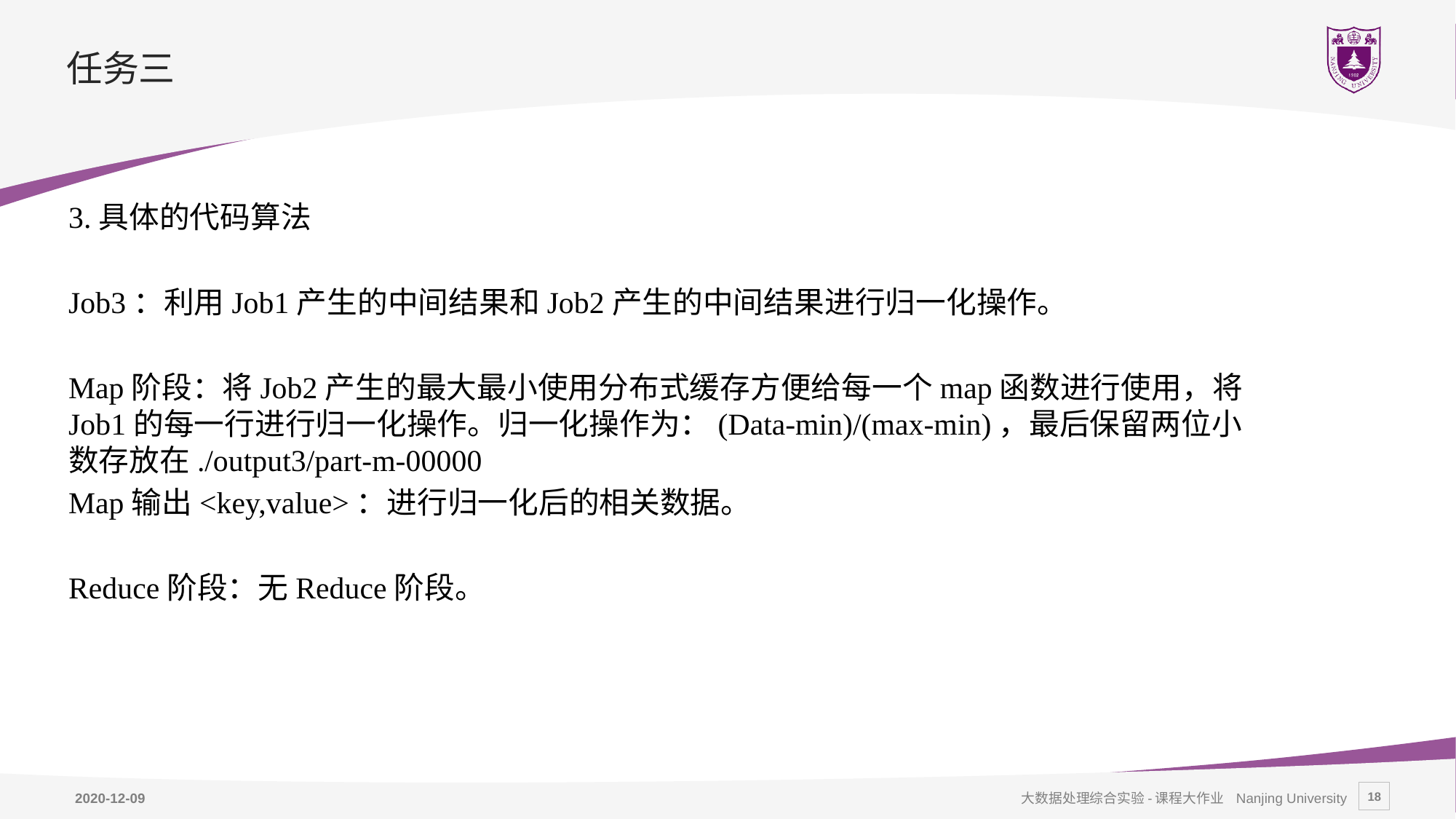

# 任务三
3.具体的代码算法

Job3：利用Job1产生的中间结果和Job2产生的中间结果进行归一化操作。

Map阶段：将Job2产生的最大最小使用分布式缓存方便给每一个map函数进行使用，将Job1的每一行进行归一化操作。归一化操作为：(Data-min)/(max-min)，最后保留两位小数存放在./output3/part-m-00000
Map输出<key,value>：进行归一化后的相关数据。

Reduce阶段：无Reduce阶段。